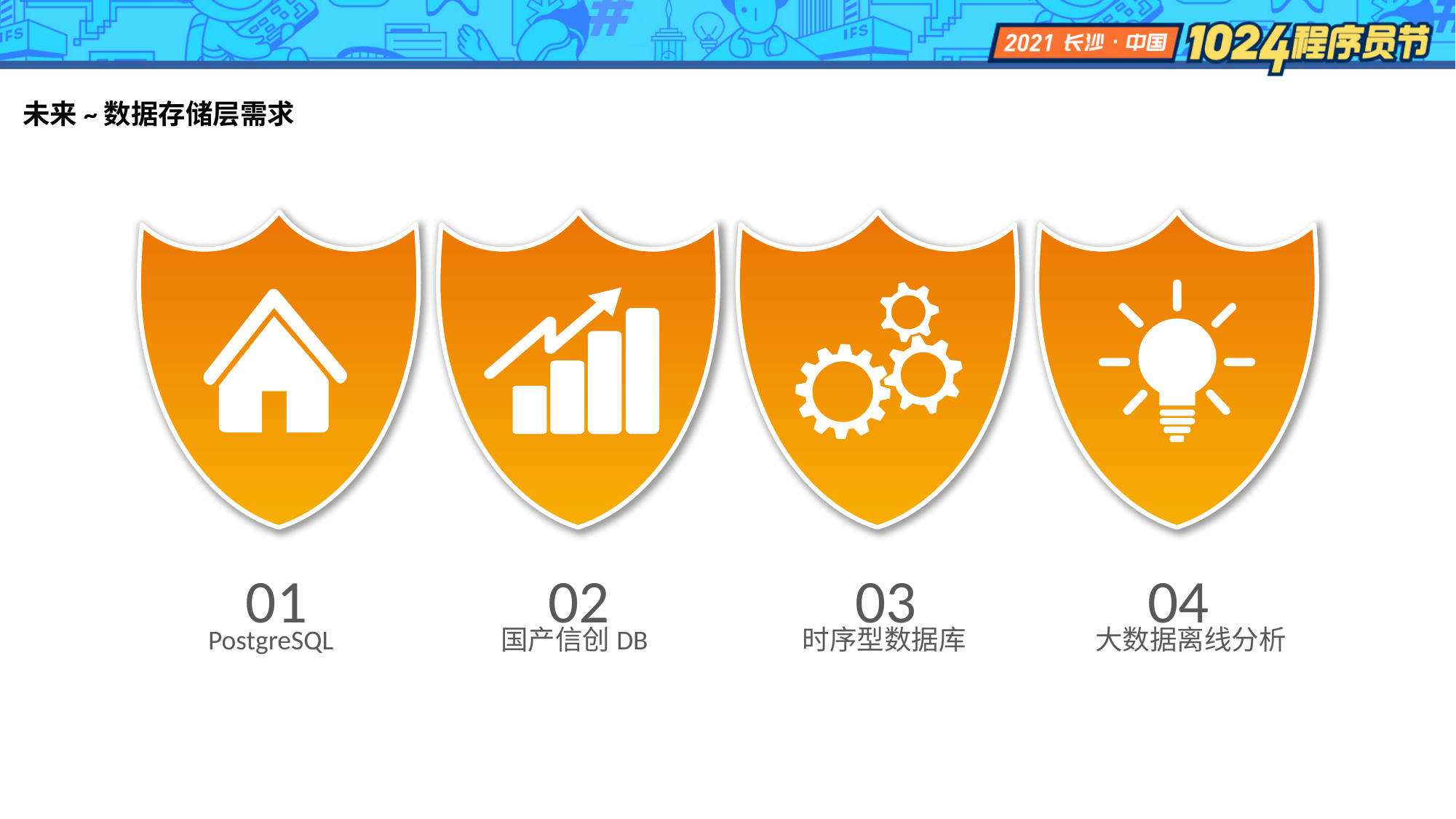

未来~数据存储层需求

01
02
03
04
PostgreSQL
国产信创DB
时序型数据库
大数据离线分析